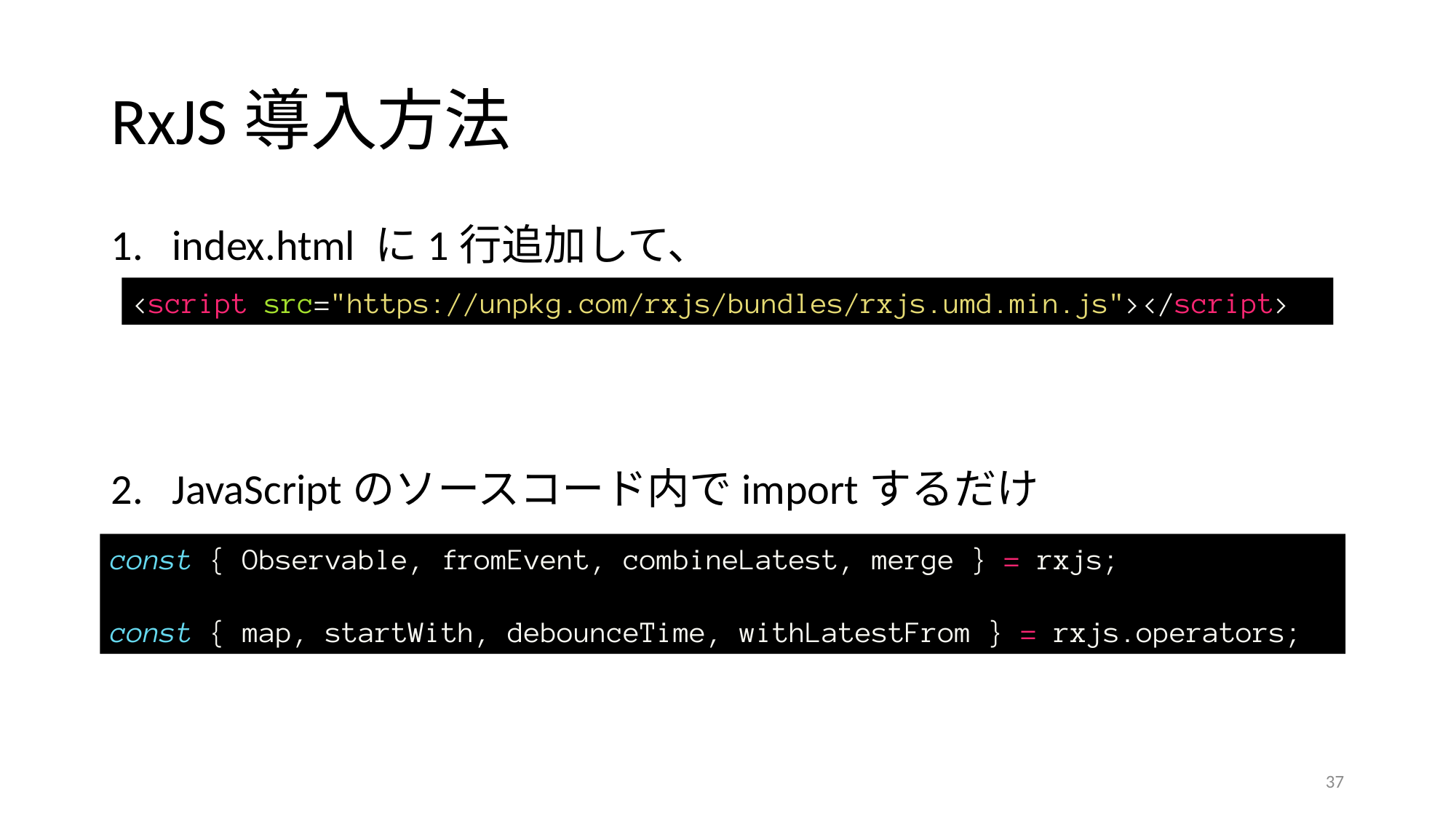

# RxJS導入方法
index.html に1行追加して、

JavaScriptのソースコード内でimportするだけ

<script src="https://unpkg.com/rxjs/bundles/rxjs.umd.min.js"></script>
const { Observable, fromEvent, combineLatest, merge } = rxjs;
const { map, startWith, debounceTime, withLatestFrom } = rxjs.operators;
37